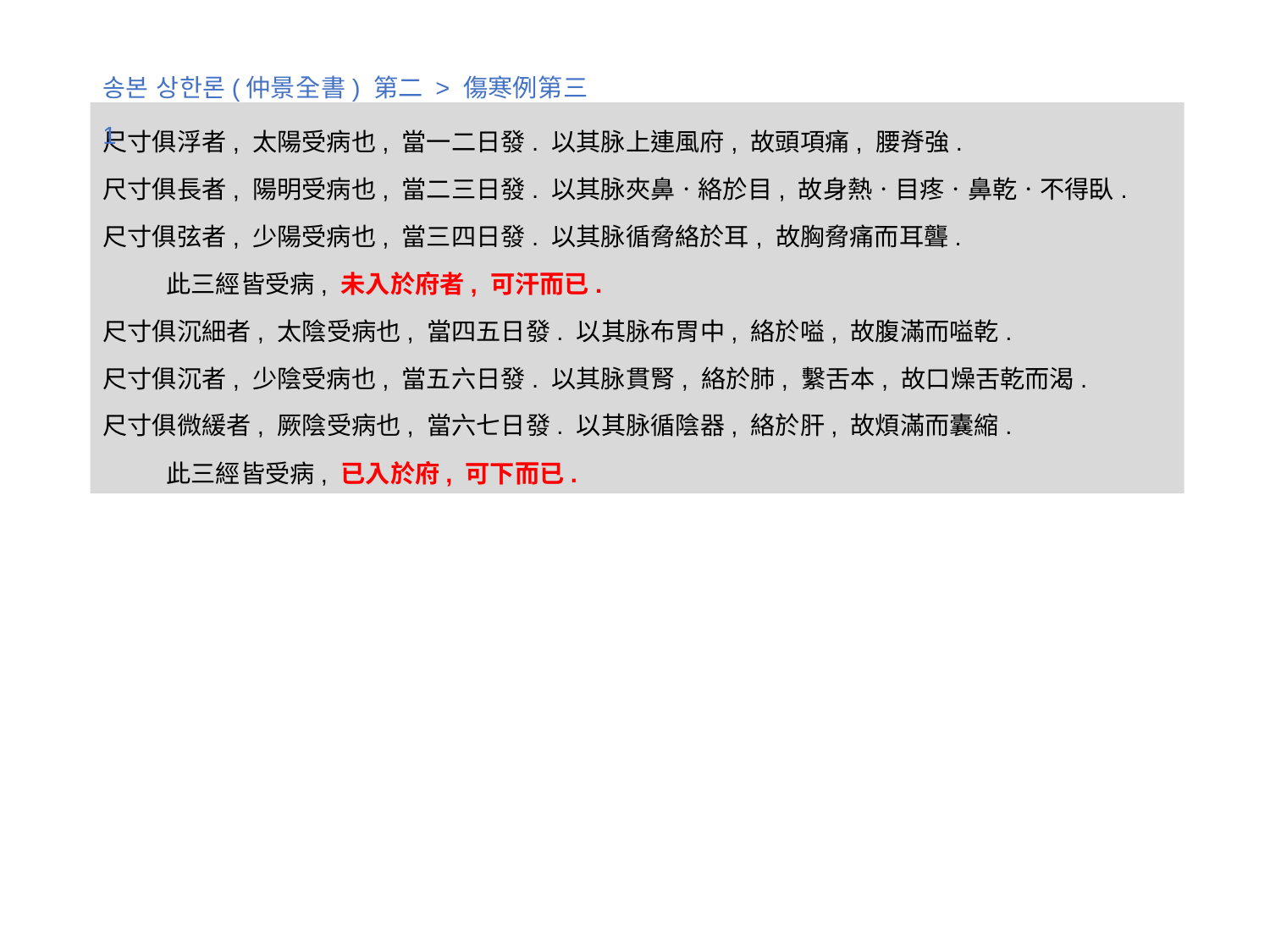

송본 상한론(仲景全書) 第二 > 傷寒例第三 1
尺寸俱浮者, 太陽受病也, 當一二日發. 以其脉上連風府, 故頭項痛, 腰脊強.
尺寸俱長者, 陽明受病也, 當二三日發. 以其脉夾鼻ㆍ絡於目, 故身熱ㆍ目疼ㆍ鼻乾ㆍ不得臥.
尺寸俱弦者, 少陽受病也, 當三四日發. 以其脉循脅絡於耳, 故胸脅痛而耳聾.
此三經皆受病, 未入於府者, 可汗而已.
尺寸俱沉細者, 太陰受病也, 當四五日發. 以其脉布胃中, 絡於嗌, 故腹滿而嗌乾.
尺寸俱沉者, 少陰受病也, 當五六日發. 以其脉貫腎, 絡於肺, 繫舌本, 故口燥舌乾而渴.
尺寸俱微緩者, 厥陰受病也, 當六七日發. 以其脉循陰器, 絡於肝, 故煩滿而囊縮.
此三經皆受病, 已入於府, 可下而已.